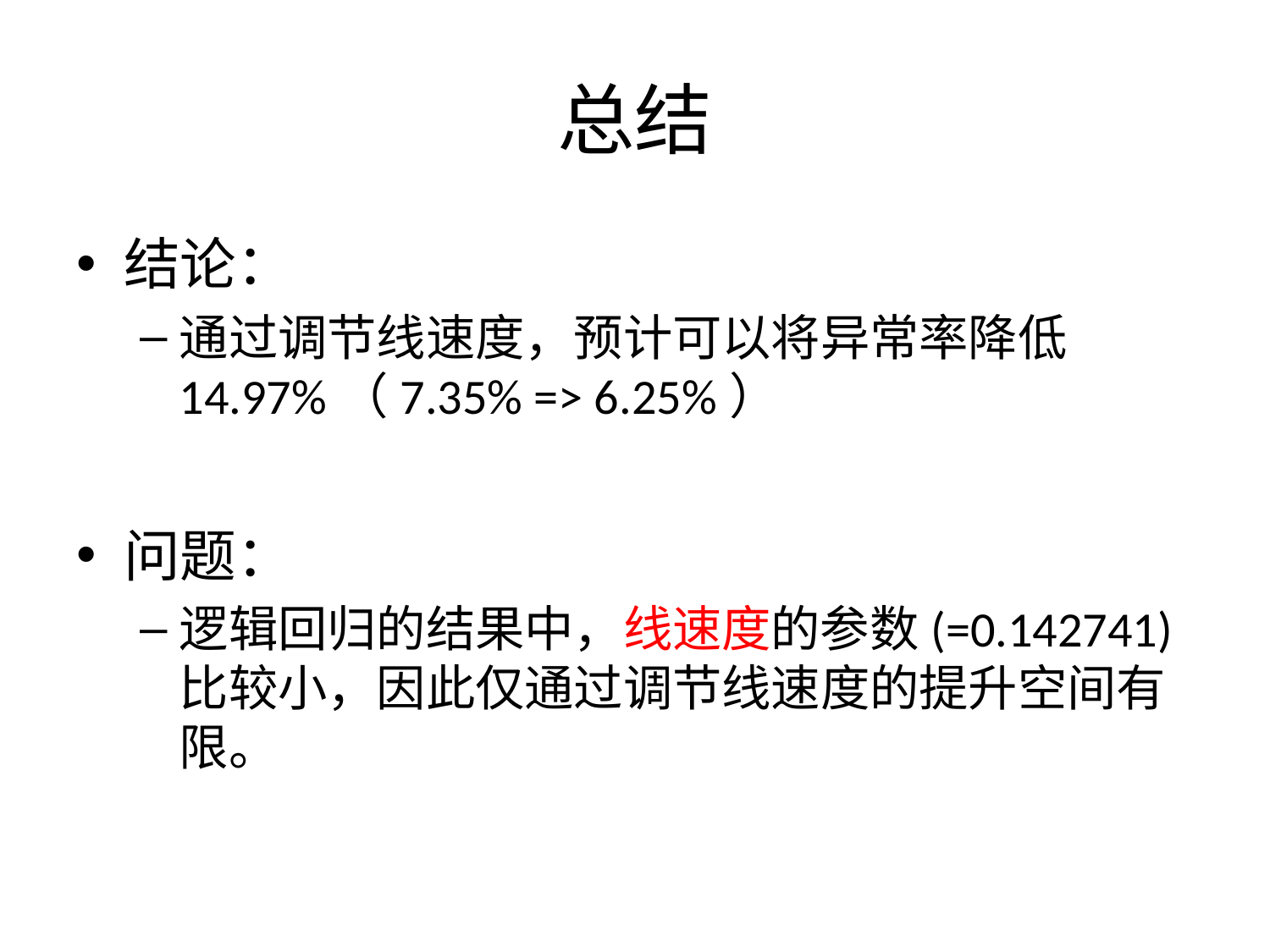

# 总结
结论：
通过调节线速度，预计可以将异常率降低14.97%（7.35% => 6.25%）

问题：
逻辑回归的结果中，线速度的参数(=0.142741)比较小，因此仅通过调节线速度的提升空间有限。